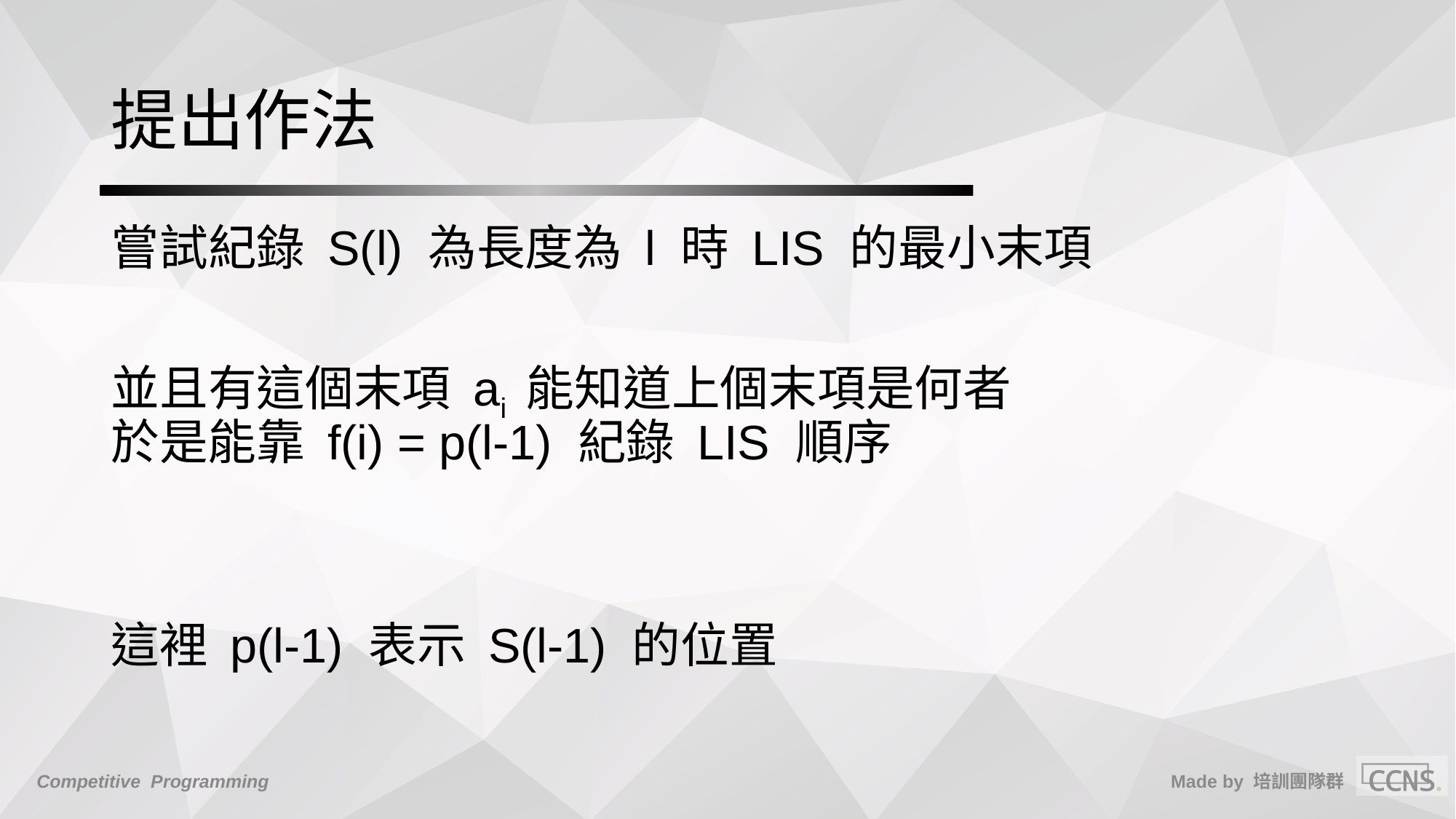

# 提出作法
嘗試紀錄 S(l) 為長度為 l 時 LIS 的最小末項

並且有這個末項 ai 能知道上個末項是何者
於是能靠 f(i) = p(l-1) 紀錄 LIS 順序

這裡 p(l-1) 表示 S(l-1) 的位置